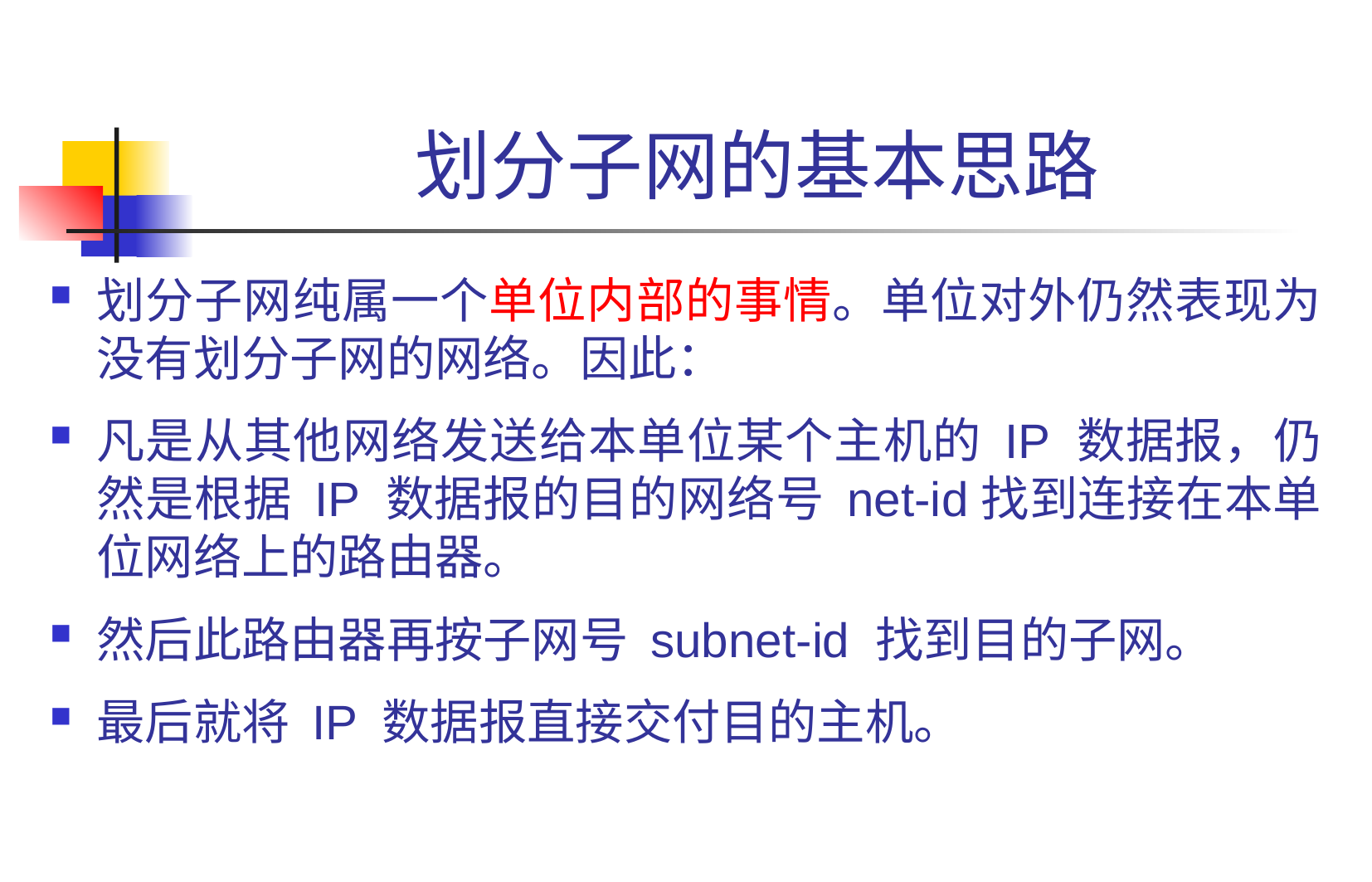

# 划分子网的基本思路
划分子网纯属一个单位内部的事情。单位对外仍然表现为没有划分子网的网络。因此：
凡是从其他网络发送给本单位某个主机的 IP 数据报，仍然是根据 IP 数据报的目的网络号 net-id找到连接在本单位网络上的路由器。
然后此路由器再按子网号 subnet-id 找到目的子网。
最后就将 IP 数据报直接交付目的主机。